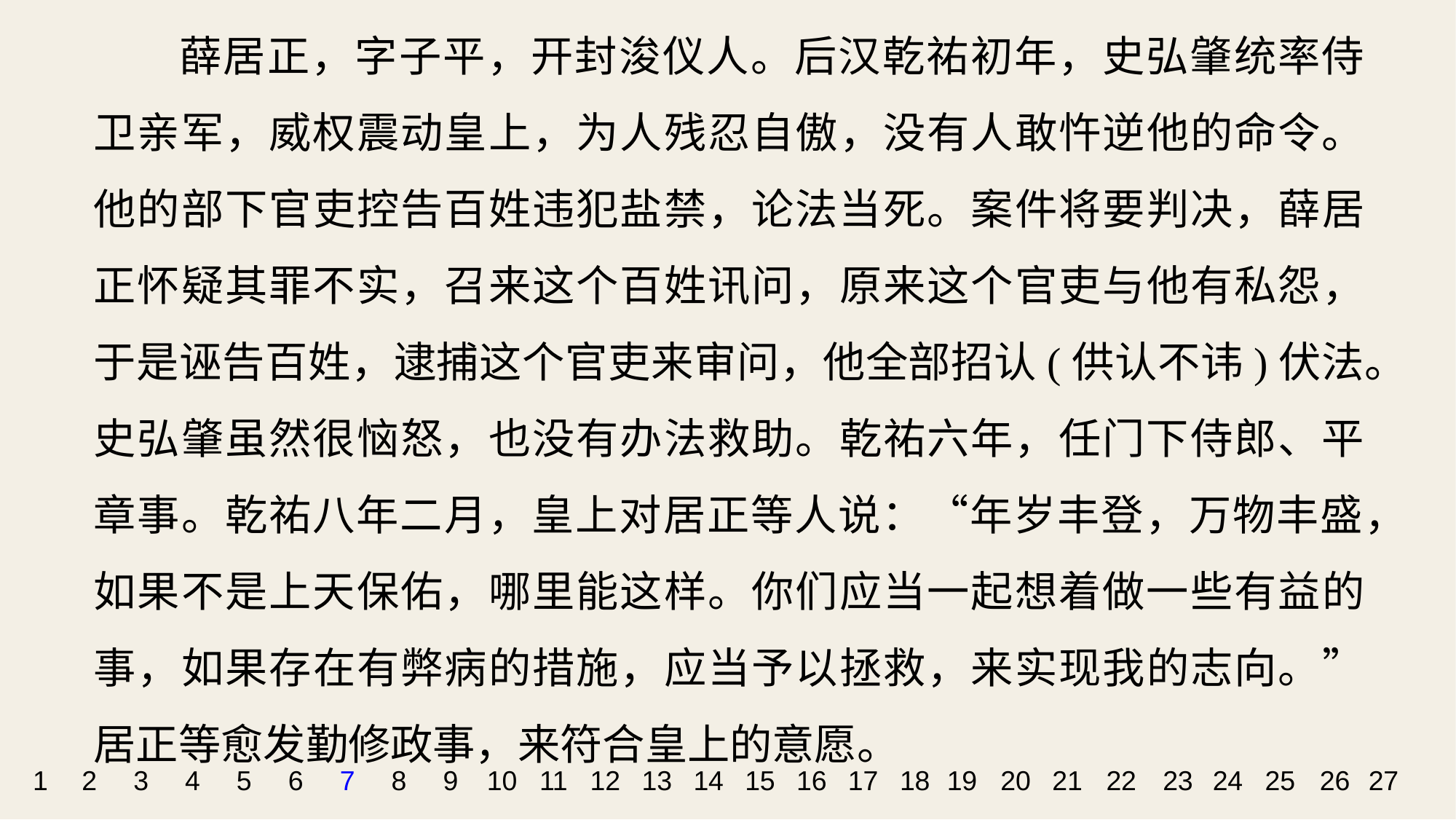

薛居正，字子平，开封浚仪人。后汉乾祐初年，史弘肇统率侍卫亲军，威权震动皇上，为人残忍自傲，没有人敢忤逆他的命令。他的部下官吏控告百姓违犯盐禁，论法当死。案件将要判决，薛居正怀疑其罪不实，召来这个百姓讯问，原来这个官吏与他有私怨，于是诬告百姓，逮捕这个官吏来审问，他全部招认(供认不讳)伏法。史弘肇虽然很恼怒，也没有办法救助。乾祐六年，任门下侍郎、平章事。乾祐八年二月，皇上对居正等人说：“年岁丰登，万物丰盛，如果不是上天保佑，哪里能这样。你们应当一起想着做一些有益的事，如果存在有弊病的措施，应当予以拯救，来实现我的志向。”居正等愈发勤修政事，来符合皇上的意愿。
1
2
3
4
5
6
7
8
9
10
11
12
13
14
15
16
17
18
19
20
21
22
23
24
25
26
27